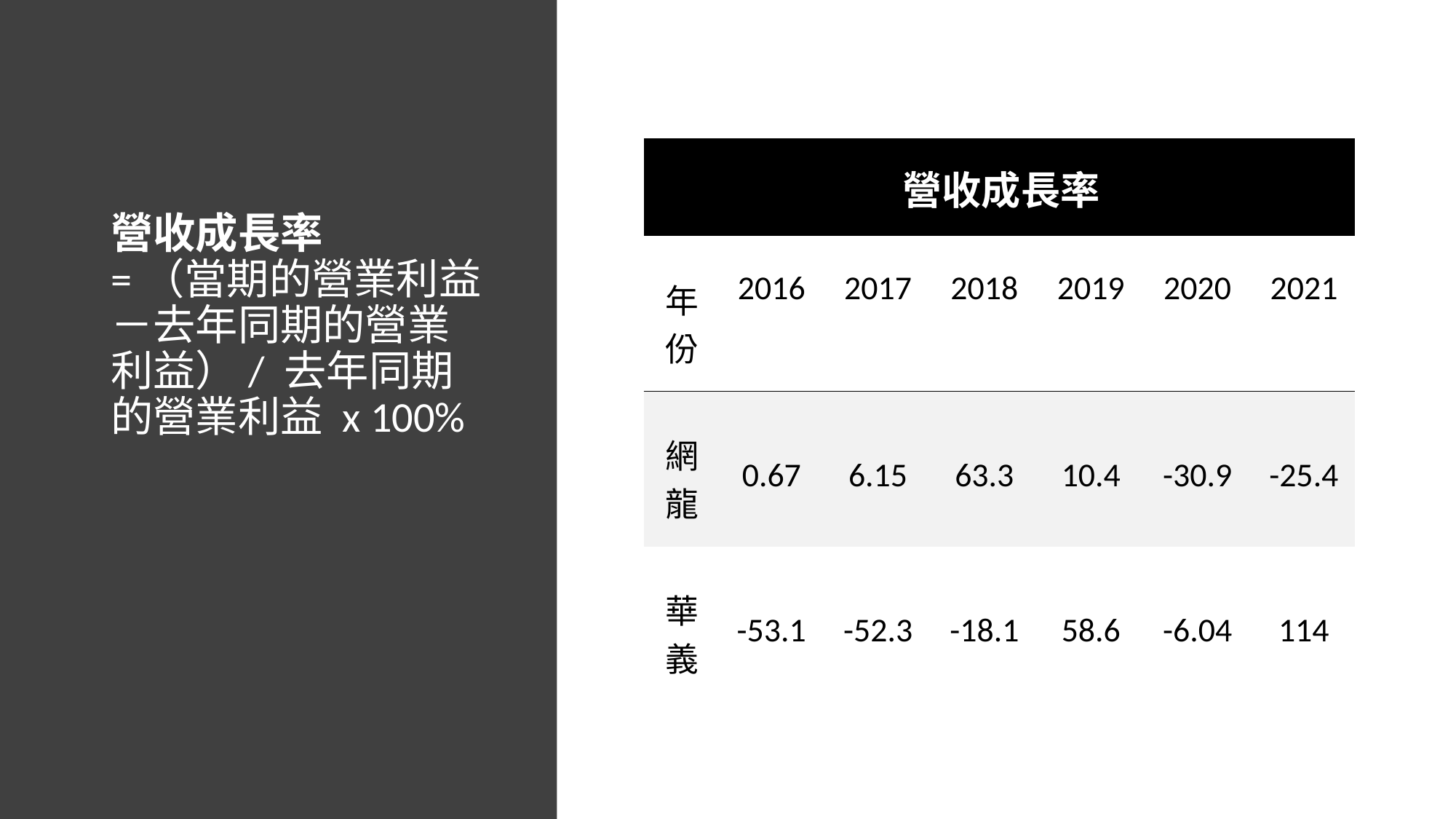

營收成長率
=（當期的營業利益－去年同期的營業利益）/ 去年同期的營業利益 x 100%
| 營收成長率 |  |  |  |  |  |  |
| --- | --- | --- | --- | --- | --- | --- |
| 年份 | 2016 | 2017 | 2018 | 2019 | 2020 | 2021 |
| 網龍 | 0.67 | 6.15 | 63.3 | 10.4 | -30.9 | -25.4 |
| 華義 | -53.1 | -52.3 | -18.1 | 58.6 | -6.04 | 114 |